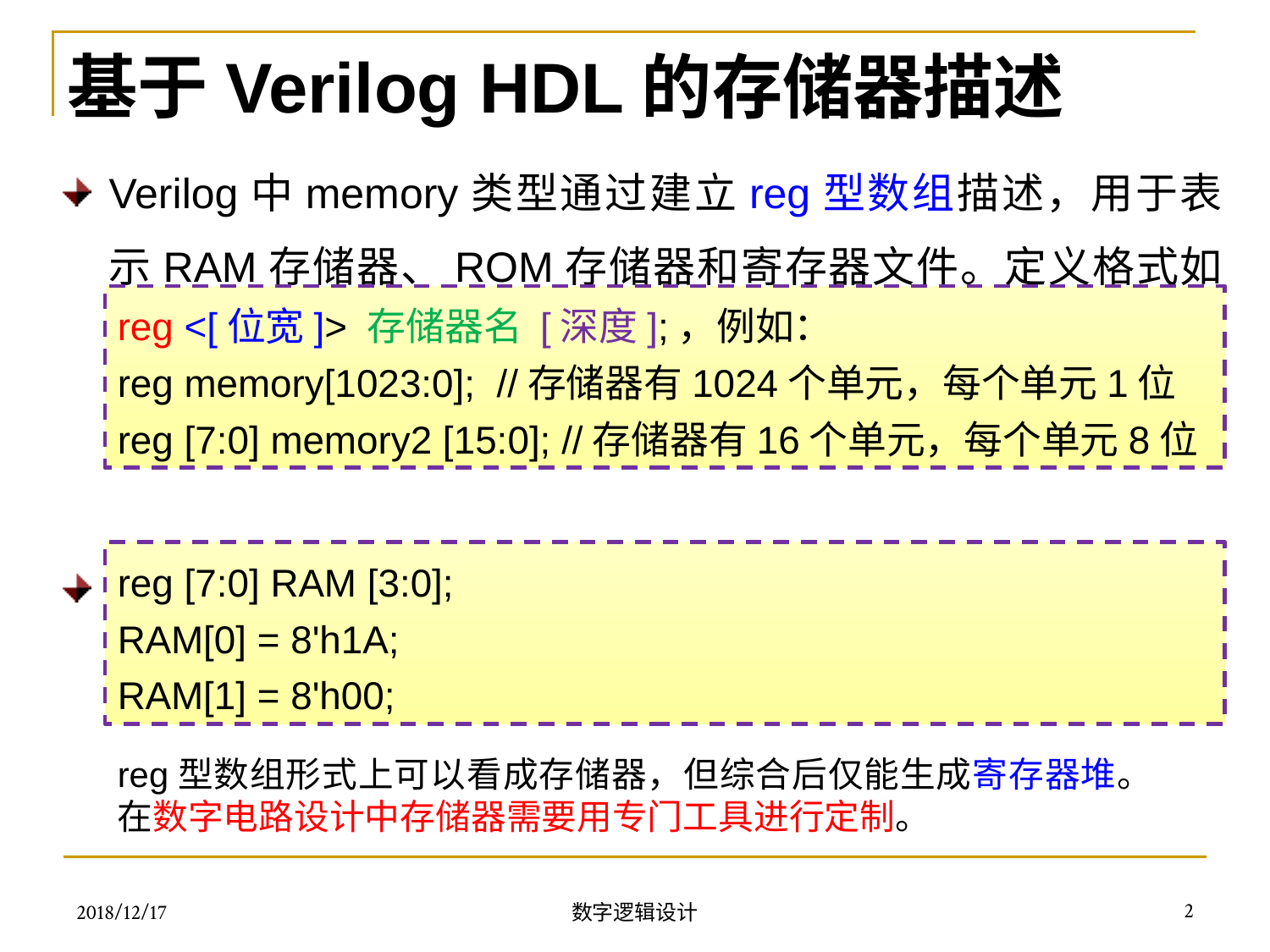

基于Verilog HDL的存储器描述
Verilog中memory类型通过建立reg型数组描述，用于表示RAM存储器、ROM存储器和寄存器文件。定义格式如下：

对存储单元的访问可以通过数组的索引进行

reg <[位宽]> 存储器名 [深度];，例如：
reg memory[1023:0];  //存储器有1024个单元，每个单元1位
reg [7:0] memory2 [15:0]; //存储器有16个单元，每个单元8位
reg [7:0] RAM [3:0];
RAM[0] = 8'h1A;
RAM[1] = 8'h00;
reg型数组形式上可以看成存储器，但综合后仅能生成寄存器堆。在数字电路设计中存储器需要用专门工具进行定制。
2018/12/17
2
数字逻辑设计